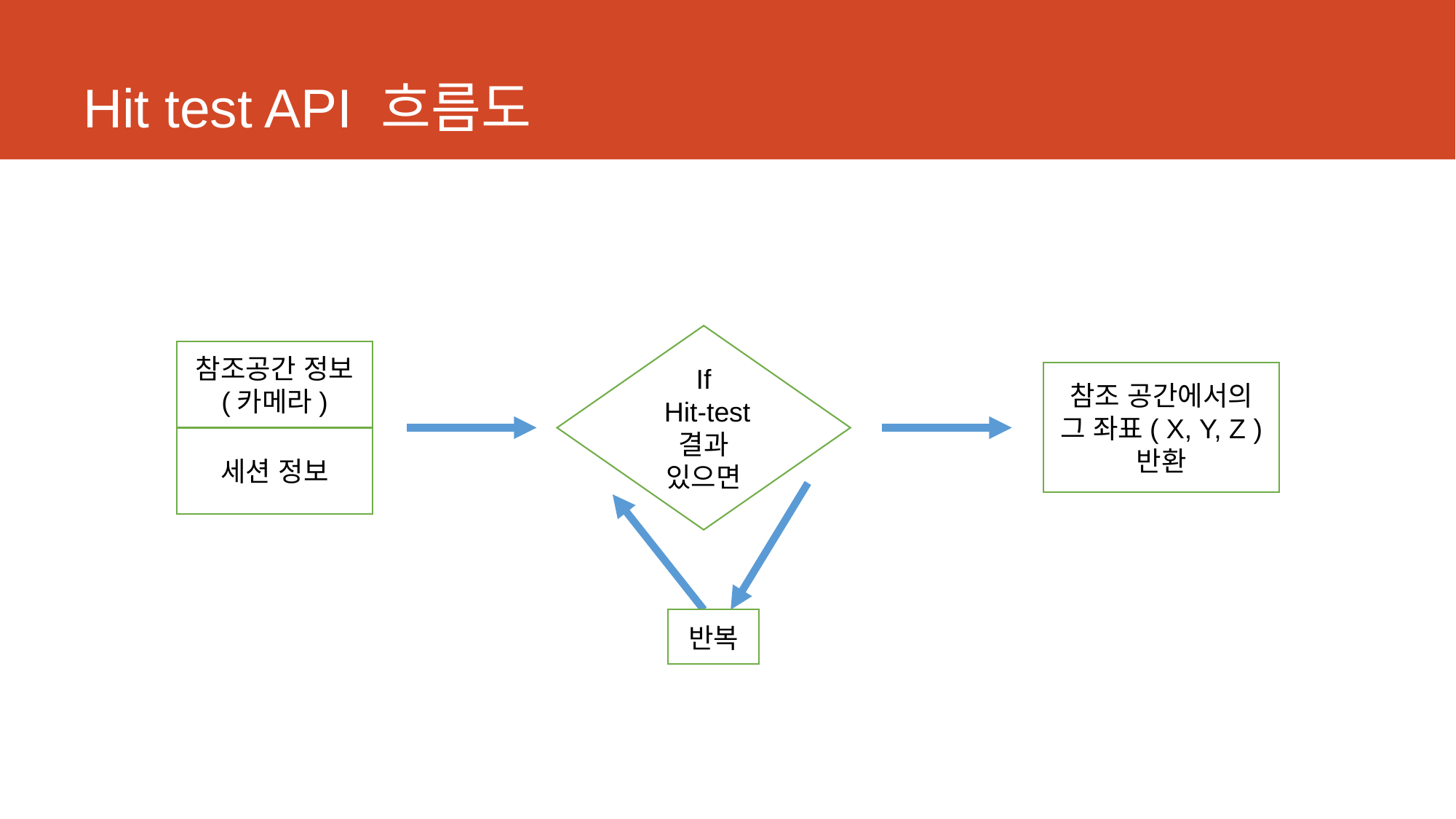

# Hit test API 흐름도
If
 Hit-test
결과 있으면
참조공간 정보
(카메라)
참조 공간에서의
그 좌표( X, Y, Z ) 반환
세션 정보
반복